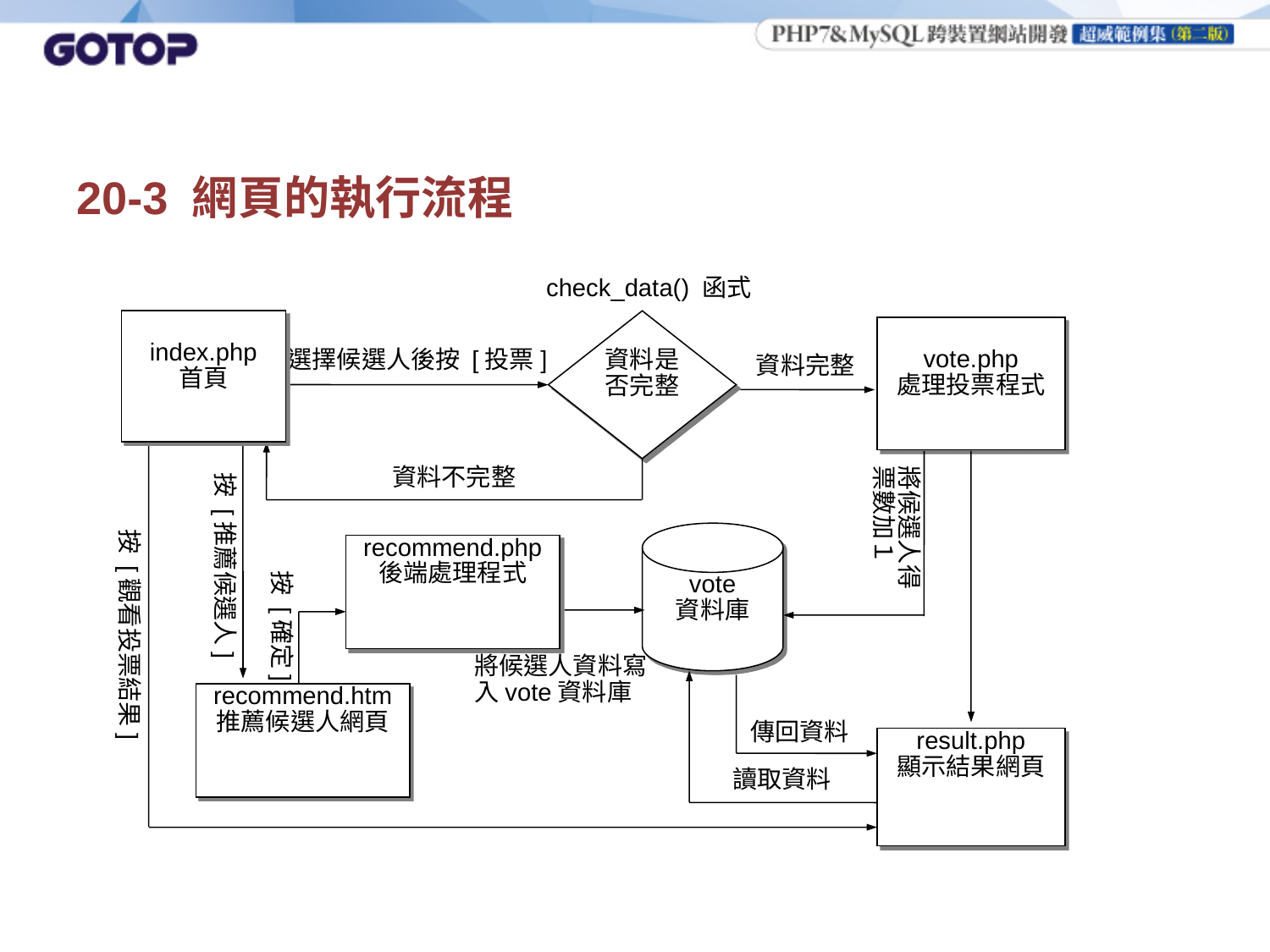

# 20-3 網頁的執行流程

check_data() 函式

index.php
首頁
資料是否完整

vote.php
處理投票程式
選擇候選人後按 [投票]
資料完整

按 [觀看投票結果]

按 [推薦候選人]

資料不完整
將候選人得票數加１

vote
資料庫
recommend.php
後端處理程式
按 [確定]

將候選人資料寫入vote資料庫

recommend.htm
推薦候選人網頁
傳回資料
result.php
顯示結果網頁

讀取資料